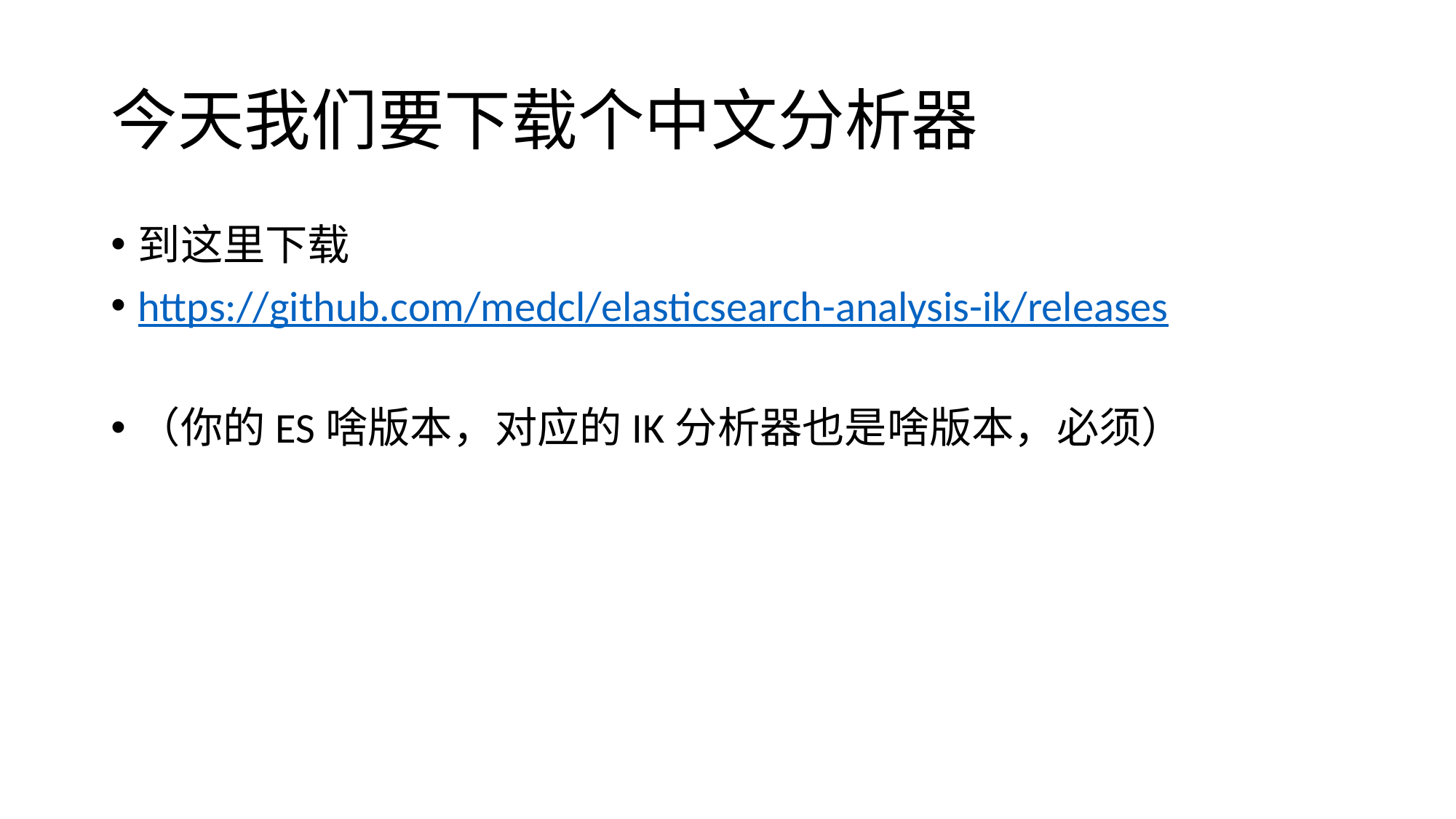

# 今天我们要下载个中文分析器
到这里下载
https://github.com/medcl/elasticsearch-analysis-ik/releases

（你的ES啥版本，对应的IK分析器也是啥版本，必须）